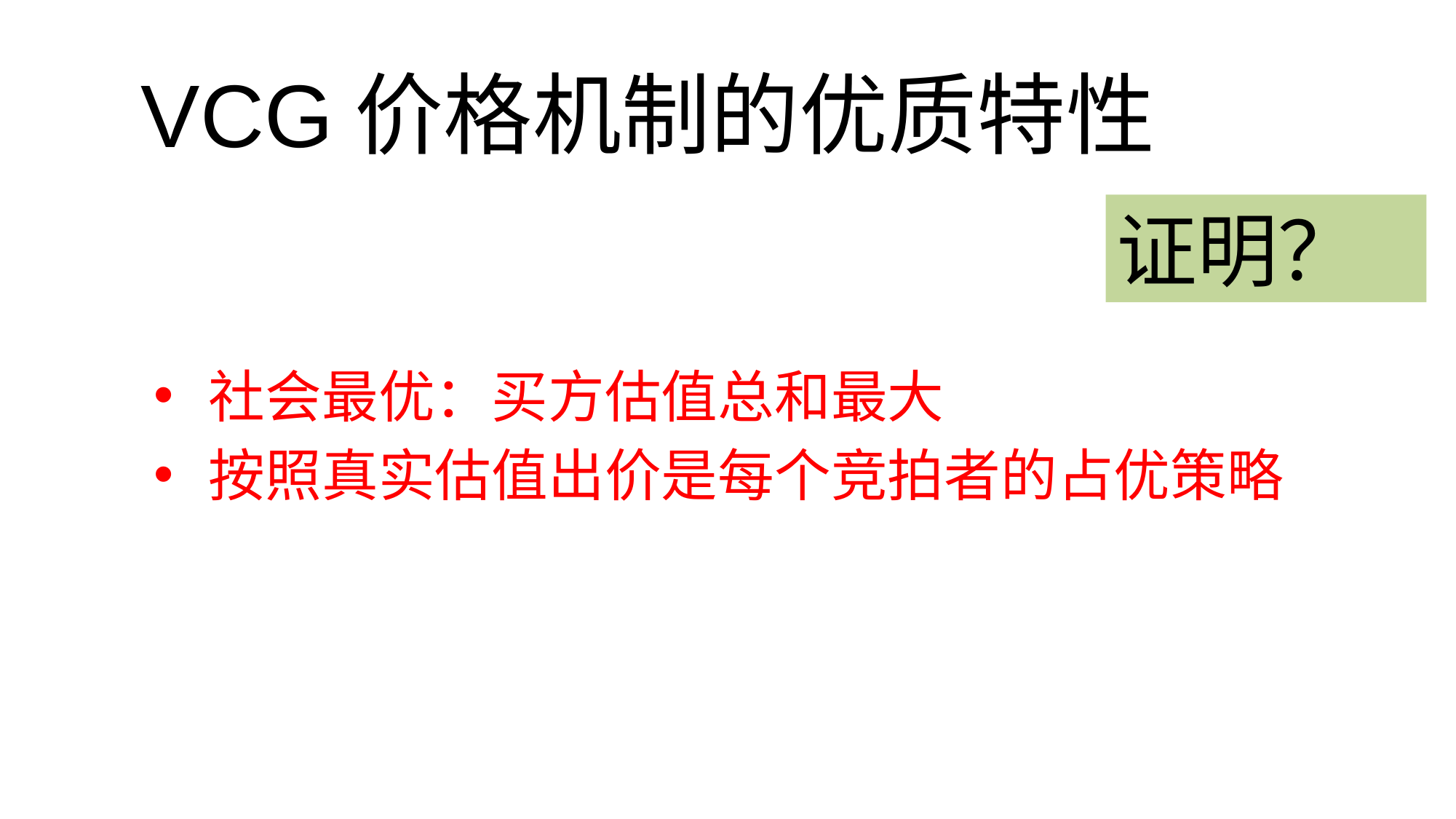

# VCG价格机制的优质特性
证明？
社会最优：买方估值总和最大
按照真实估值出价是每个竞拍者的占优策略